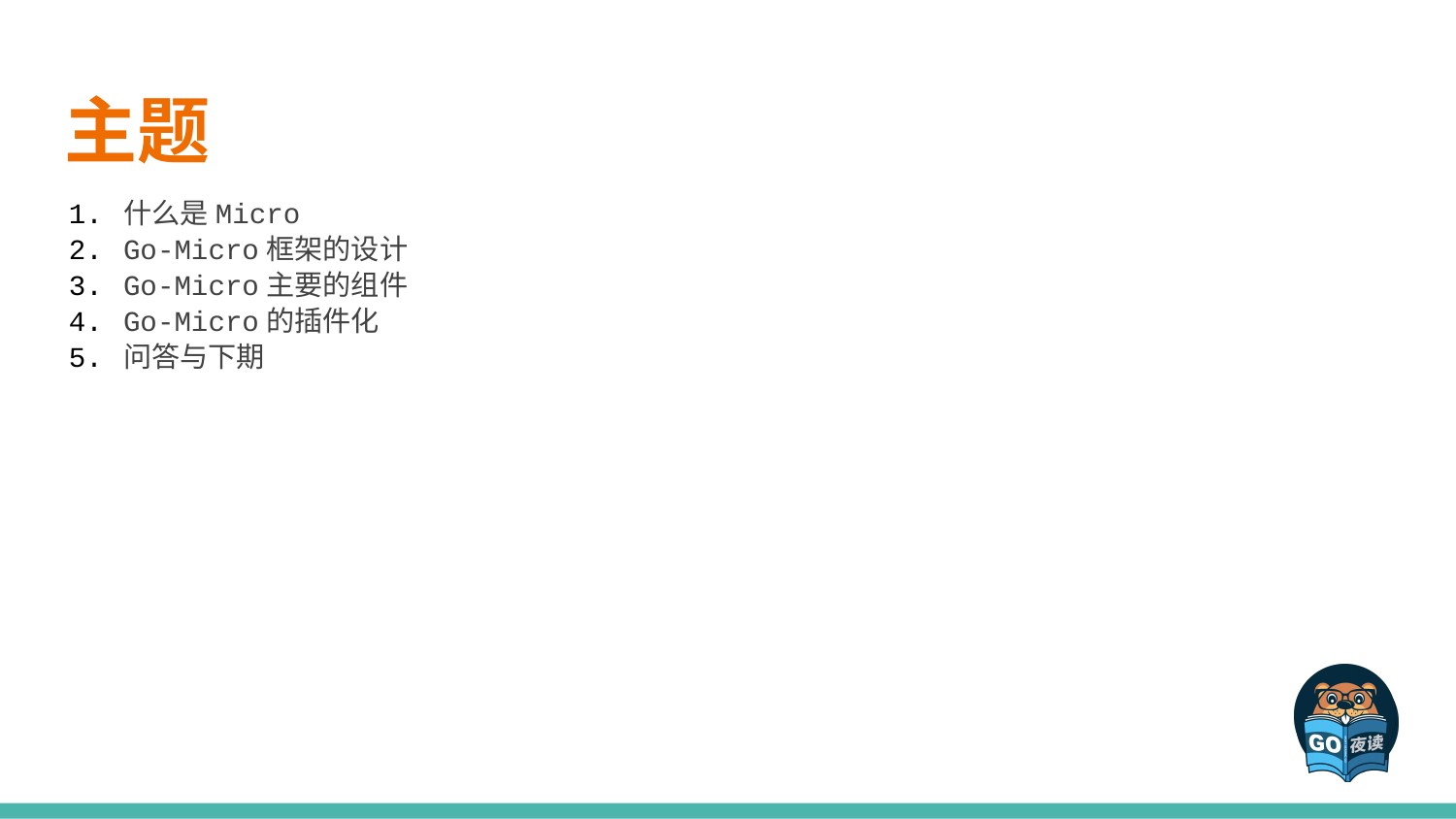

# 主题
什么是Micro
Go-Micro框架的设计
Go-Micro主要的组件
Go-Micro的插件化
问答与下期
3